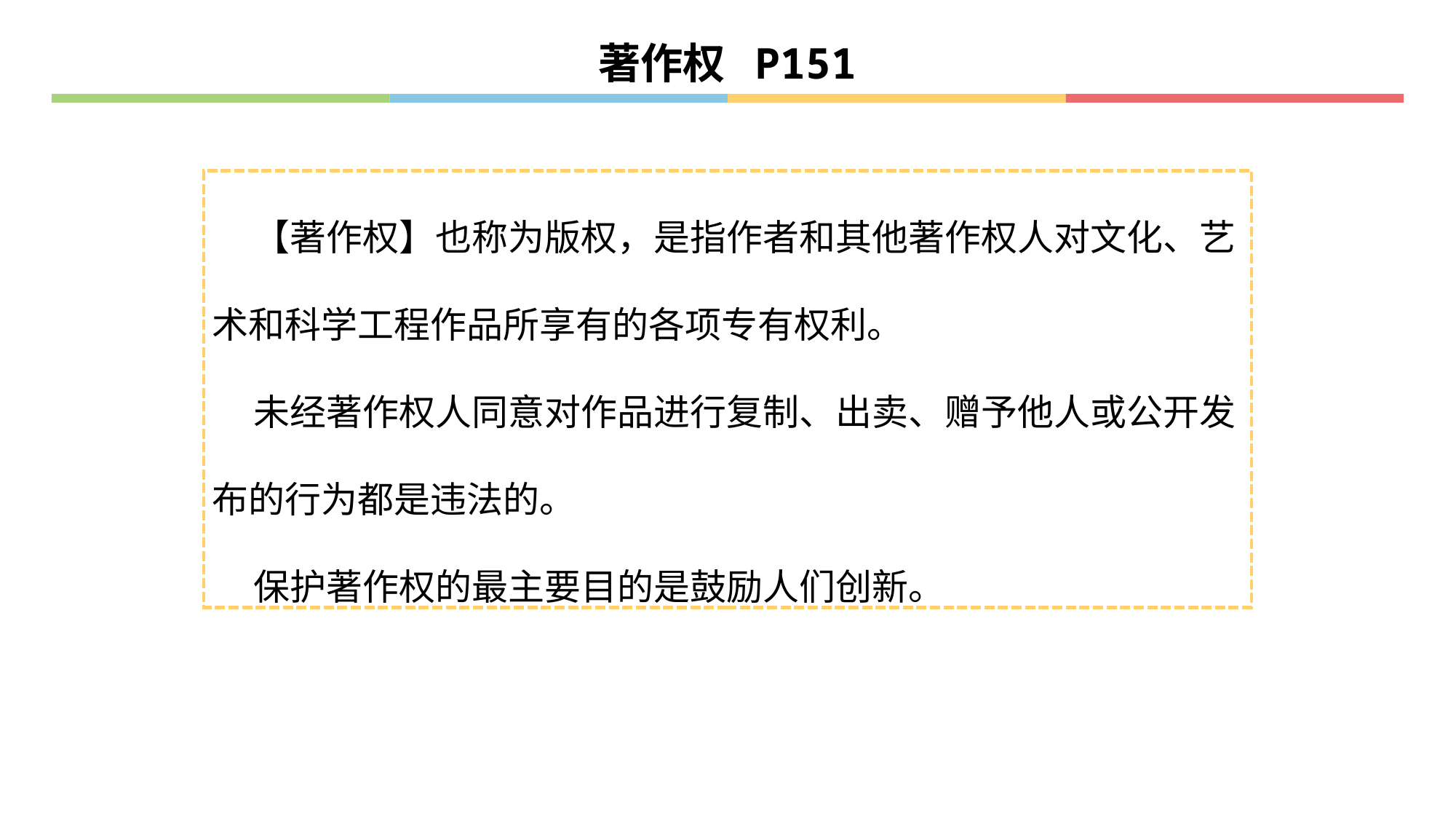

著作权  P151
    【著作权】也称为版权，是指作者和其他著作权人对文化、艺术和科学工程作品所享有的各项专有权利。
    未经著作权人同意对作品进行复制、出卖、赠予他人或公开发布的行为都是违法的。
    保护著作权的最主要目的是鼓励人们创新。